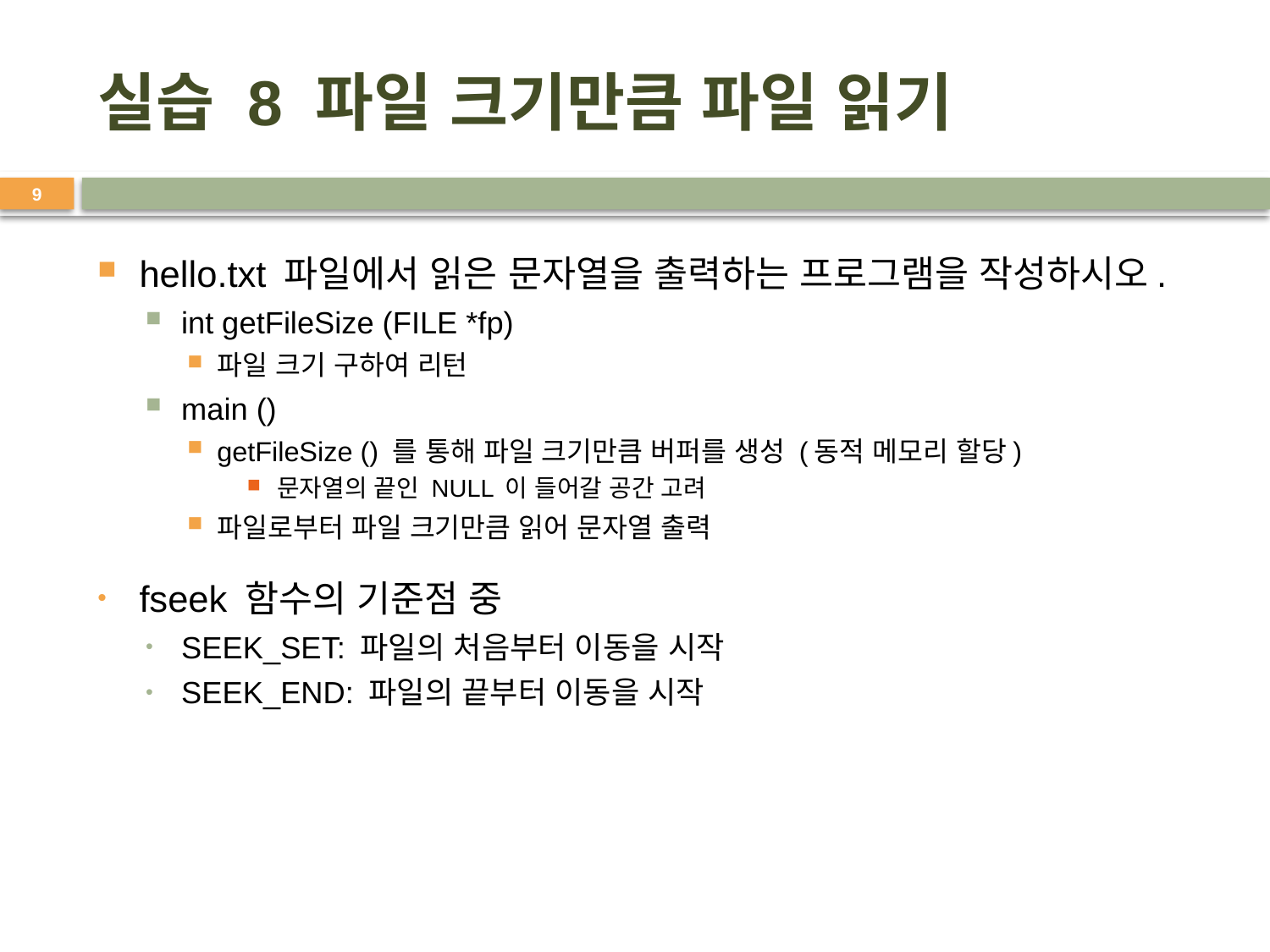

# 실습 8 파일 크기만큼 파일 읽기
9
hello.txt 파일에서 읽은 문자열을 출력하는 프로그램을 작성하시오.
int getFileSize (FILE *fp)
파일 크기 구하여 리턴
main ()
getFileSize () 를 통해 파일 크기만큼 버퍼를 생성 (동적 메모리 할당)
문자열의 끝인 NULL 이 들어갈 공간 고려
파일로부터 파일 크기만큼 읽어 문자열 출력
fseek 함수의 기준점 중
SEEK_SET: 파일의 처음부터 이동을 시작
SEEK_END: 파일의 끝부터 이동을 시작